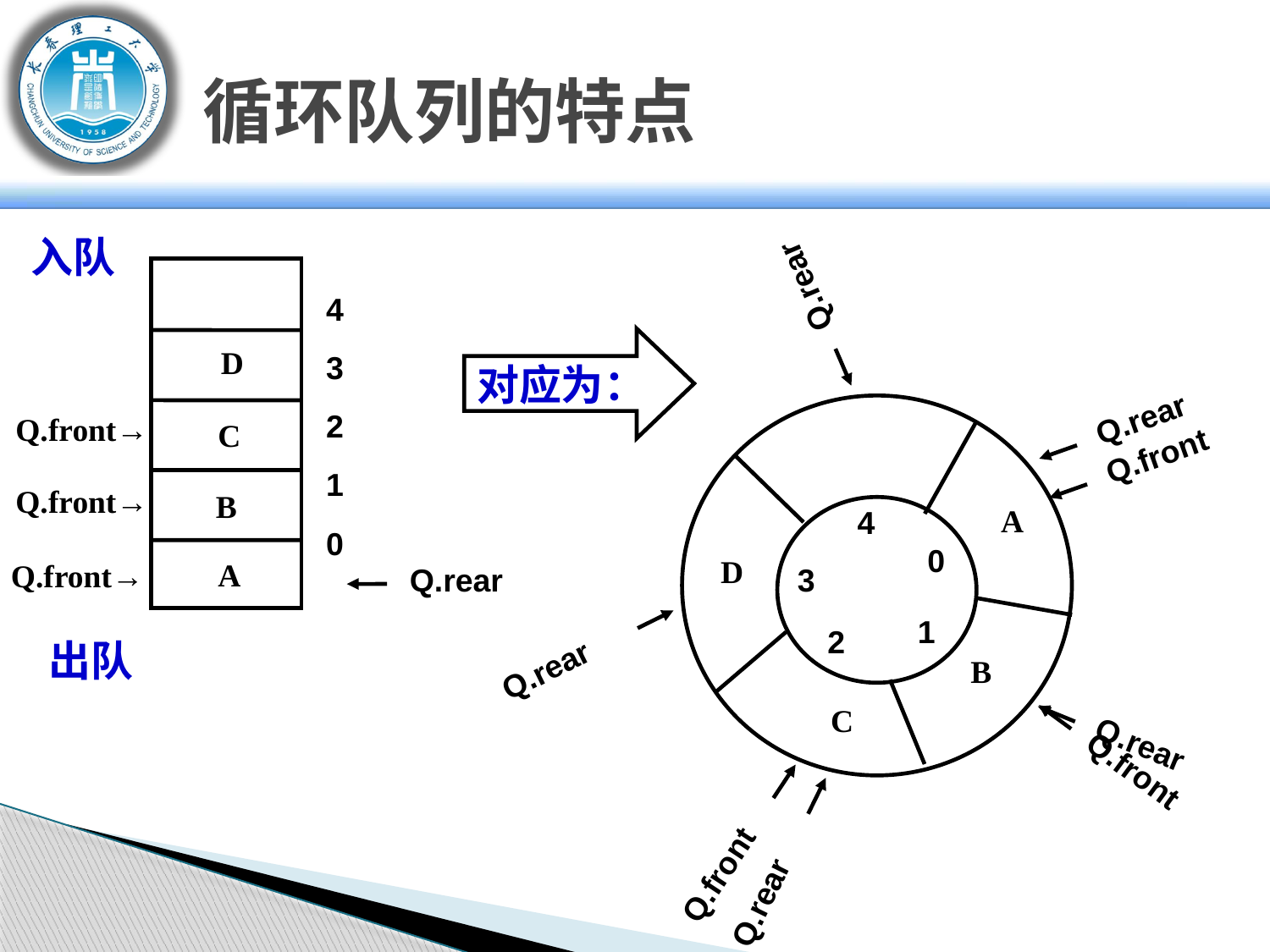

循环队列的特点
入队

4
3
2
1
0
Q.rear

对应为：
  D

Q.rear

Q.front→
  C
Q.front

Q.front→
  B
  A
4
0
  D
  A
Q.front→
Q.rear

3
1
2
Q.rear

出队
  B
  C
Q.rear

Q.front

Q.front

Q.rear